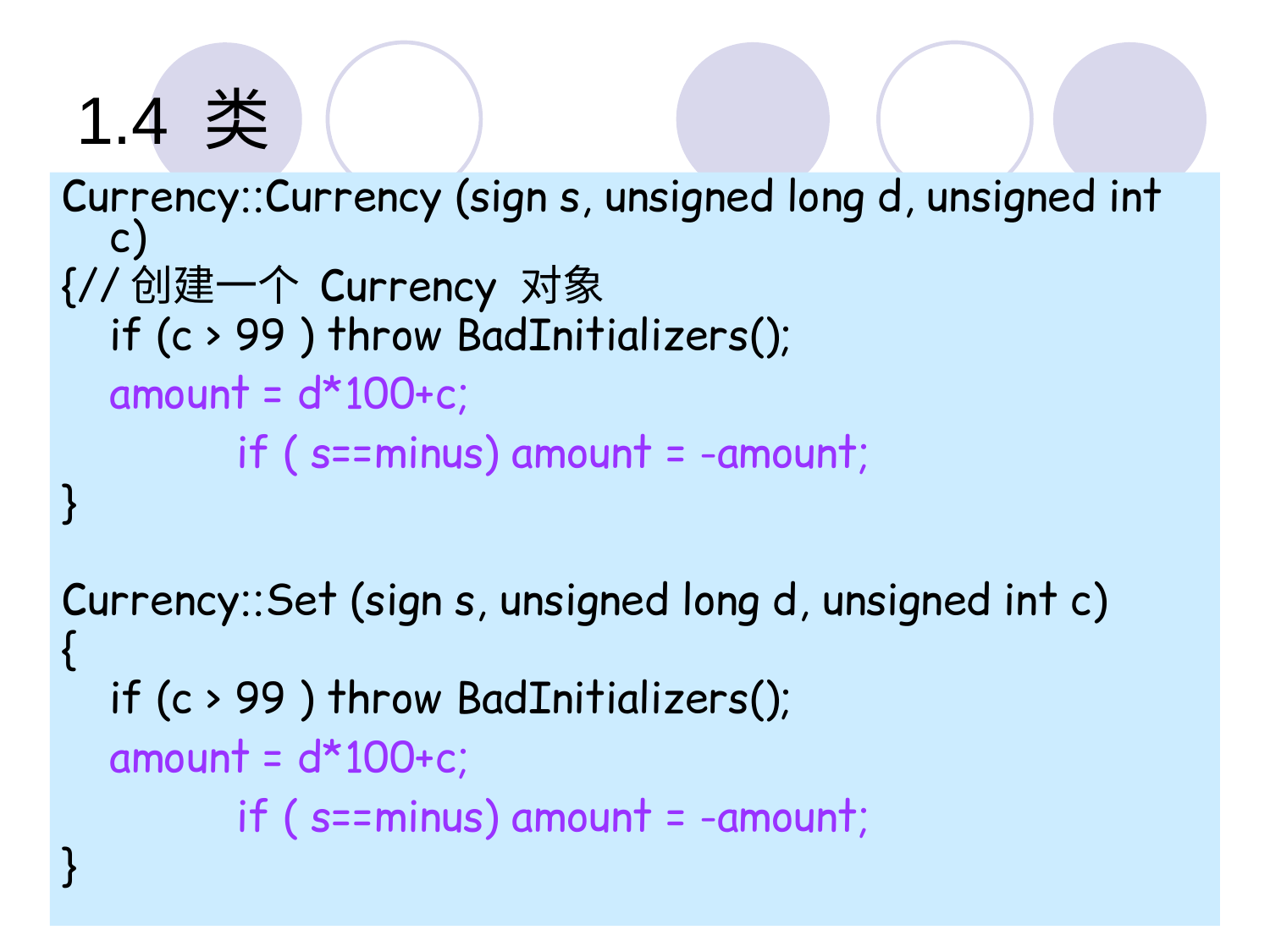

# 1.4	类
Currency::Currency (sign s, unsigned long d, unsigned int c)
{//创建一个 Currency 对象
	if (c > 99 ) throw BadInitializers();
	amount = d*100+c;
		if ( s==minus) amount = -amount;
}

Currency::Set (sign s, unsigned long d, unsigned int c)
{
	if (c > 99 ) throw BadInitializers();
	amount = d*100+c;
		if ( s==minus) amount = -amount;
}

19.9.4
39